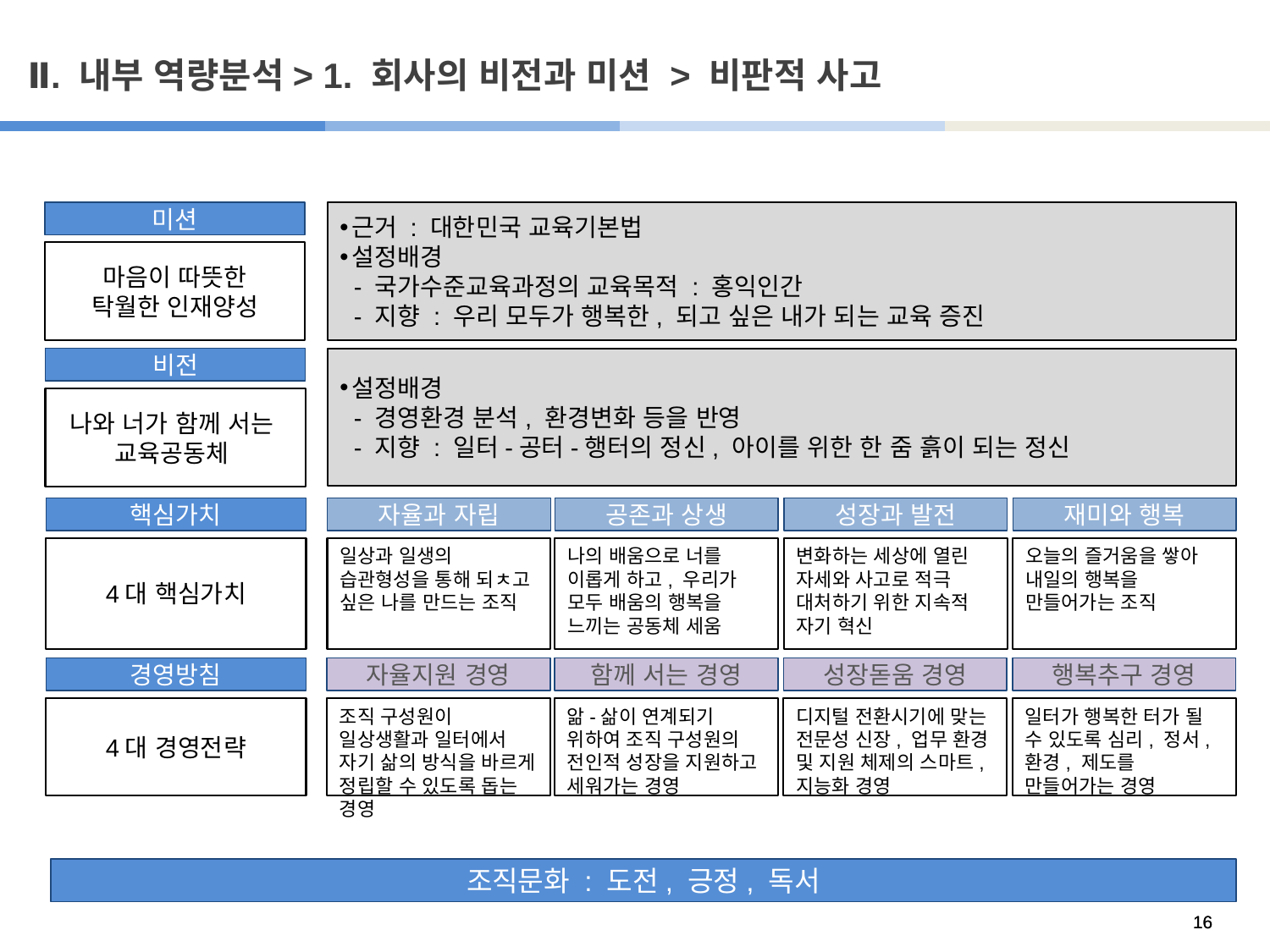

# Ⅱ. 내부 역량분석> 1. 회사의 비전과 미션 > 비판적 사고
근거 : 대한민국 교육기본법
설정배경
  - 국가수준교육과정의 교육목적 : 홍익인간
  - 지향 : 우리 모두가 행복한, 되고 싶은 내가 되는 교육 증진
미션
마음이 따뜻한
탁월한 인재양성
설정배경
  - 경영환경 분석, 환경변화 등을 반영
  - 지향 : 일터-공터-행터의 정신, 아이를 위한 한 줌 흙이 되는 정신
비전
나와 너가 함께 서는
교육공동체
핵심가치
자율과 자립
공존과 상생
성장과 발전
재미와 행복
4대 핵심가치
일상과 일생의 습관형성을 통해 되ㅊ고 싶은 나를 만드는 조직
나의 배움으로 너를 이롭게 하고, 우리가 모두 배움의 행복을 느끼는 공동체 세움
변화하는 세상에 열린 자세와 사고로 적극 대처하기 위한 지속적 자기 혁신
오늘의 즐거움을 쌓아 내일의 행복을 만들어가는 조직
경영방침
자율지원 경영
함께 서는 경영
성장돋움 경영
행복추구 경영
4대 경영전략
조직 구성원이 일상생활과 일터에서 자기 삶의 방식을 바르게 정립할 수 있도록 돕는 경영
앎-삶이 연계되기 위하여 조직 구성원의 전인적 성장을 지원하고 세워가는 경영
디지털 전환시기에 맞는 전문성 신장, 업무 환경 및 지원 체제의 스마트, 지능화 경영
일터가 행복한 터가 될 수 있도록 심리, 정서, 환경, 제도를 만들어가는 경영
조직문화 : 도전, 긍정, 독서
16
16